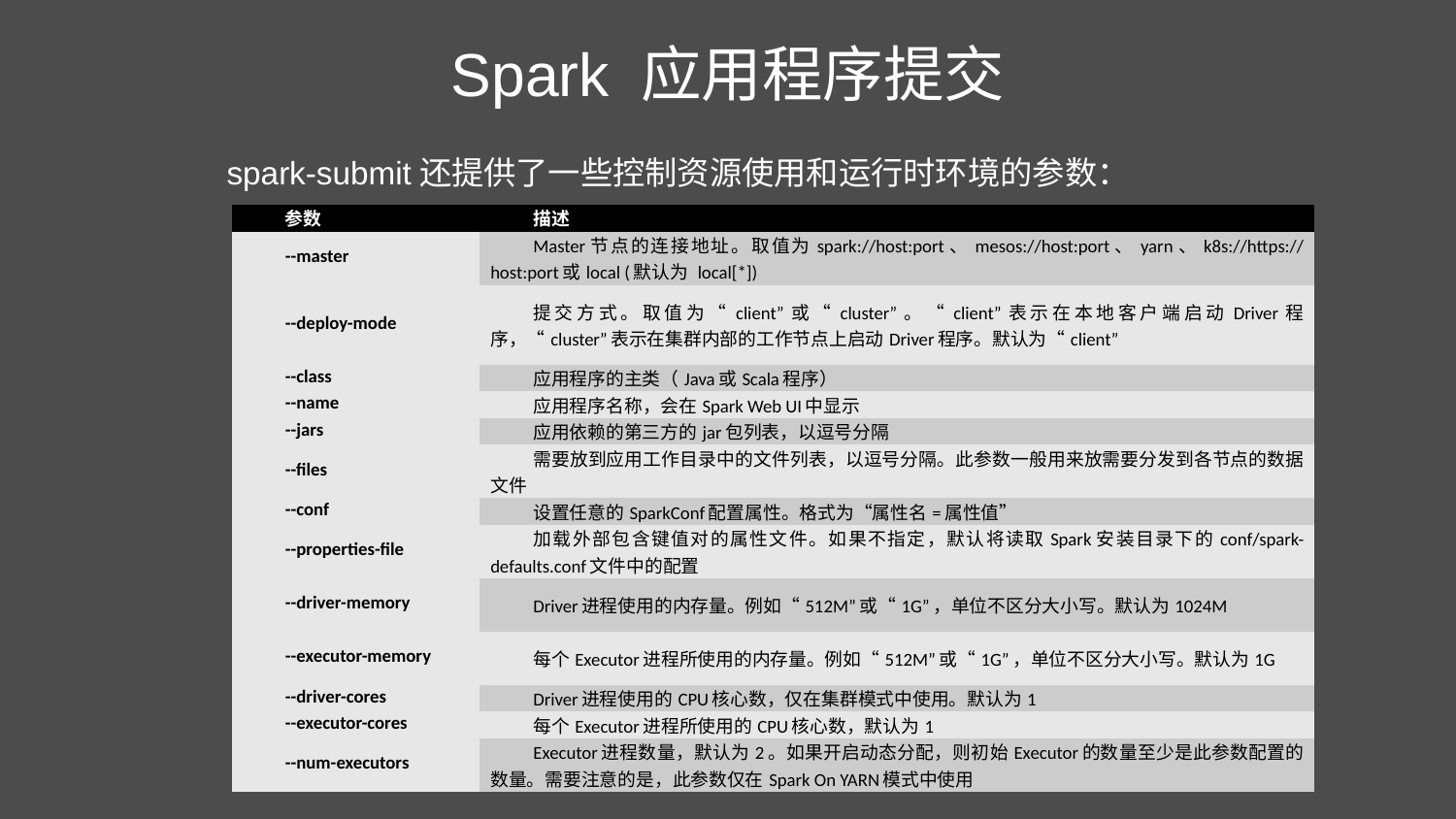

Spark 应用程序提交

spark-submit还提供了一些控制资源使用和运行时环境的参数：

| 参数 | 描述 |
| --- | --- |
| --master | Master节点的连接地址。取值为spark://host:port、mesos://host:port、yarn、k8s://https://host:port或local (默认为 local[\*]) |
| --deploy-mode | 提交方式。取值为“client”或“cluster”。“client”表示在本地客户端启动Driver程序，“cluster”表示在集群内部的工作节点上启动Driver程序。默认为“client” |
| --class | 应用程序的主类（Java或Scala程序） |
| --name | 应用程序名称，会在Spark Web UI中显示 |
| --jars | 应用依赖的第三方的jar包列表，以逗号分隔 |
| --files | 需要放到应用工作目录中的文件列表，以逗号分隔。此参数一般用来放需要分发到各节点的数据文件 |
| --conf | 设置任意的SparkConf配置属性。格式为“属性名=属性值” |
| --properties-file | 加载外部包含键值对的属性文件。如果不指定，默认将读取Spark安装目录下的conf/spark-defaults.conf文件中的配置 |
| --driver-memory | Driver进程使用的内存量。例如“512M”或“1G”，单位不区分大小写。默认为1024M |
| --executor-memory | 每个Executor进程所使用的内存量。例如“512M”或“1G”，单位不区分大小写。默认为1G |
| --driver-cores | Driver进程使用的CPU核心数，仅在集群模式中使用。默认为1 |
| --executor-cores | 每个Executor进程所使用的CPU核心数，默认为1 |
| --num-executors | Executor进程数量，默认为2。如果开启动态分配，则初始Executor的数量至少是此参数配置的数量。需要注意的是，此参数仅在Spark On YARN模式中使用 |